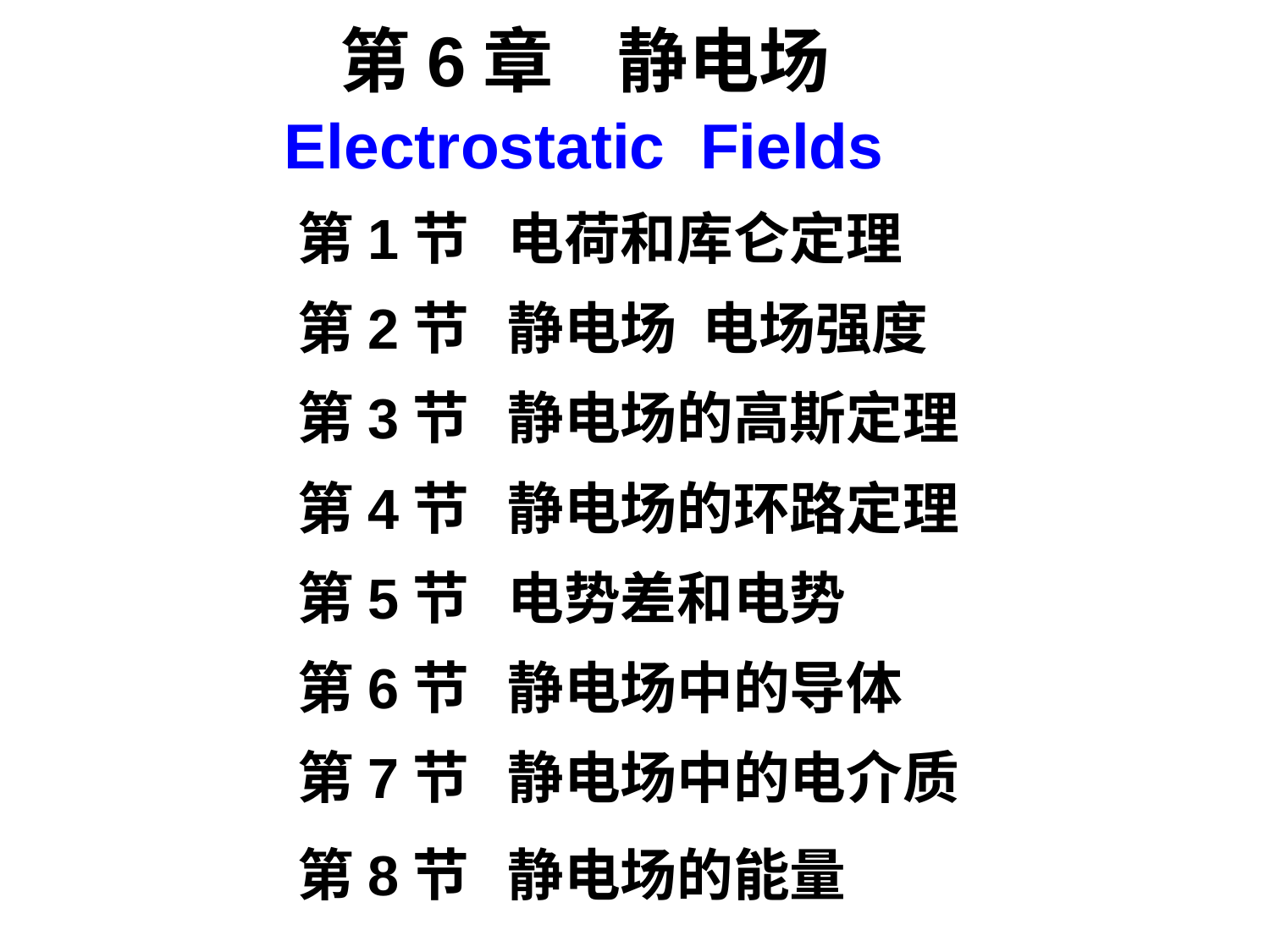

第6章    静电场
       Electrostatic  Fields
第1节   电荷和库仑定理
第2节   静电场  电场强度
第3节   静电场的高斯定理
第4节   静电场的环路定理
第5节   电势差和电势
第6节   静电场中的导体
第7节   静电场中的电介质
第8节   静电场的能量
4